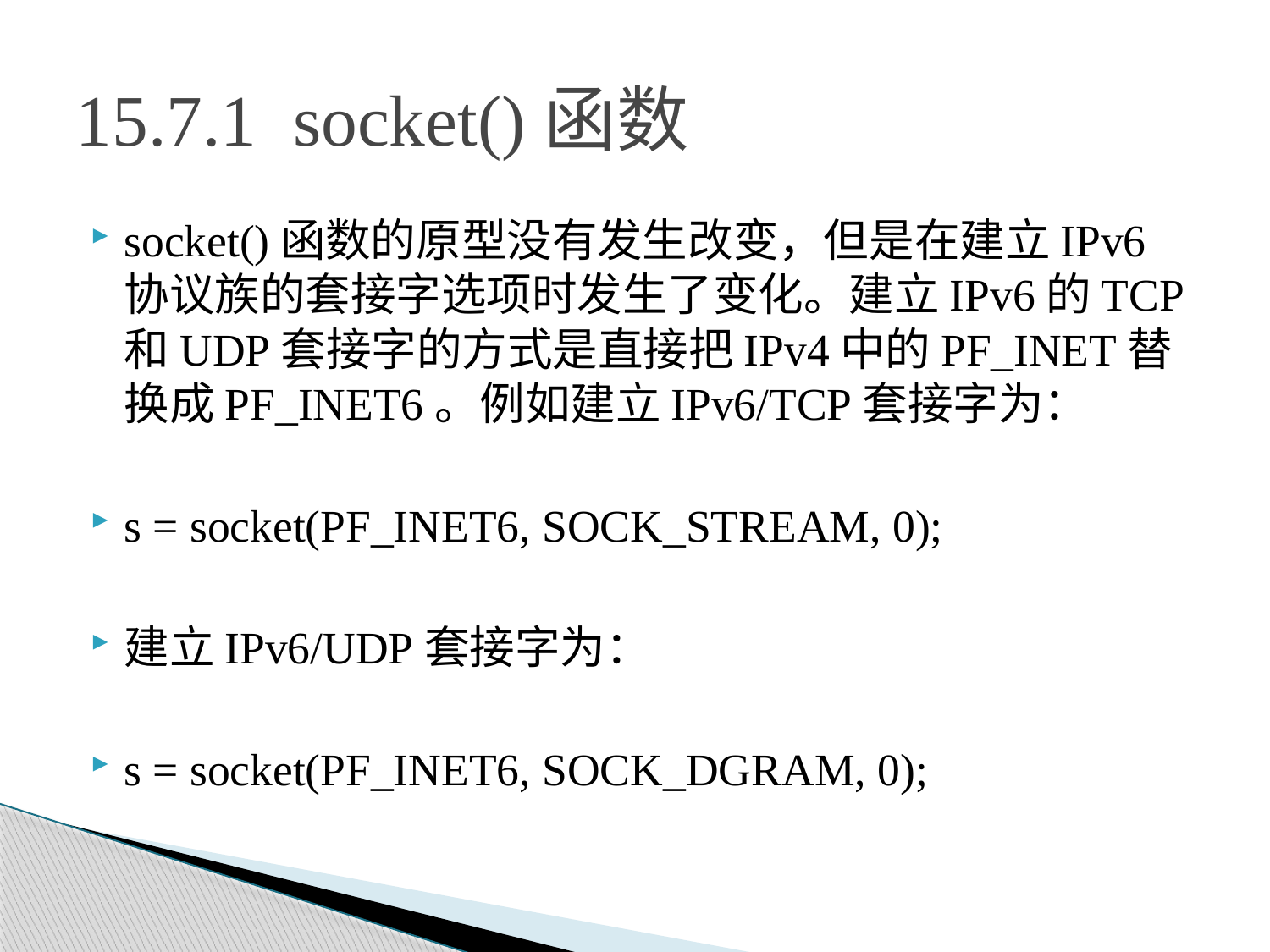

# 15.7.1  socket()函数
socket()函数的原型没有发生改变，但是在建立IPv6协议族的套接字选项时发生了变化。建立IPv6的TCP和UDP套接字的方式是直接把IPv4中的PF_INET替换成PF_INET6。例如建立IPv6/TCP套接字为：

s = socket(PF_INET6, SOCK_STREAM, 0);

建立IPv6/UDP套接字为：

s = socket(PF_INET6, SOCK_DGRAM, 0);